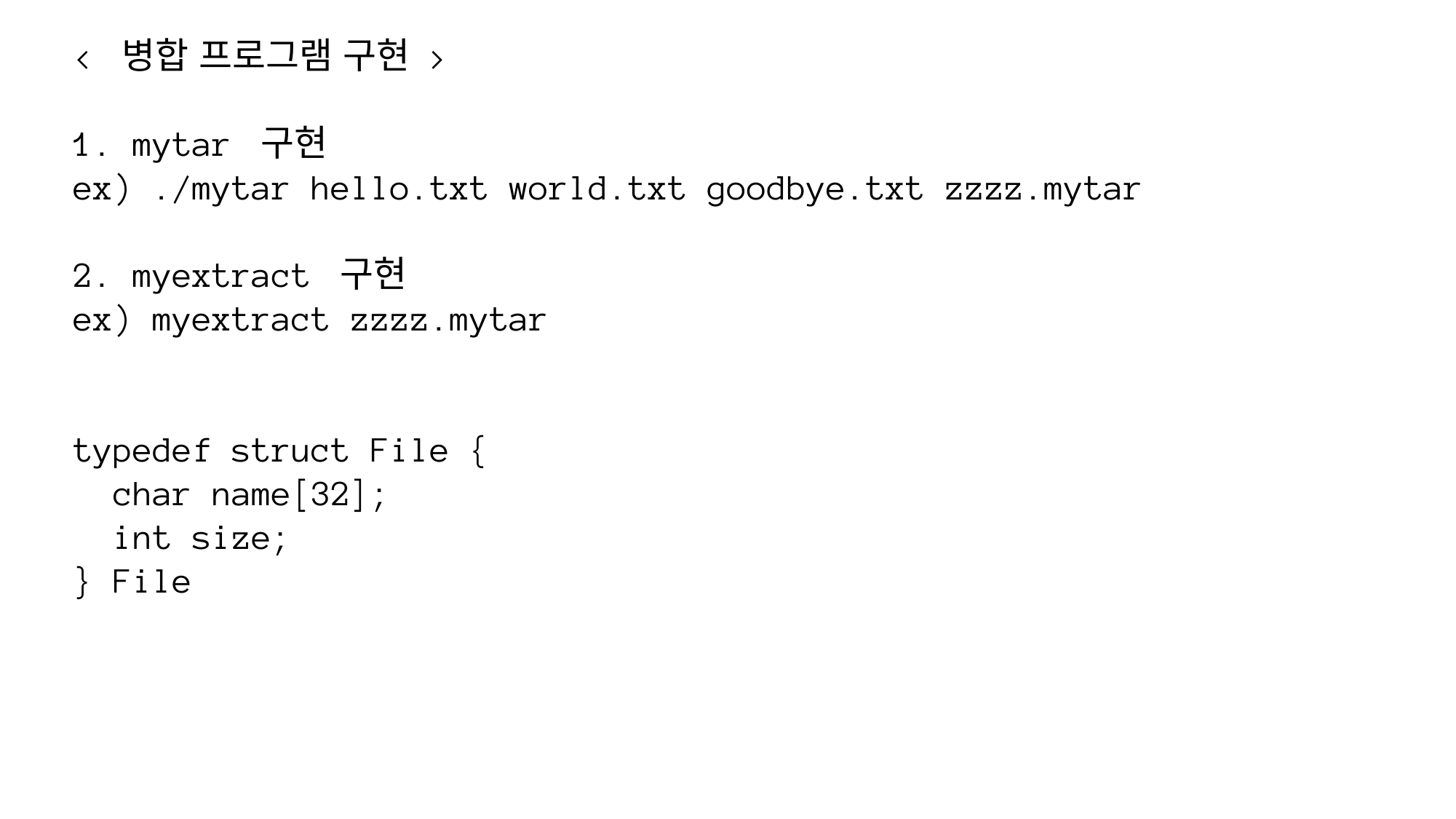

< 병합 프로그램 구현 >

1. mytar 구현
ex) ./mytar hello.txt world.txt goodbye.txt zzzz.mytar

2. myextract 구현
ex) myextract zzzz.mytar

typedef struct File {
  char name[32];
  int size;
} File